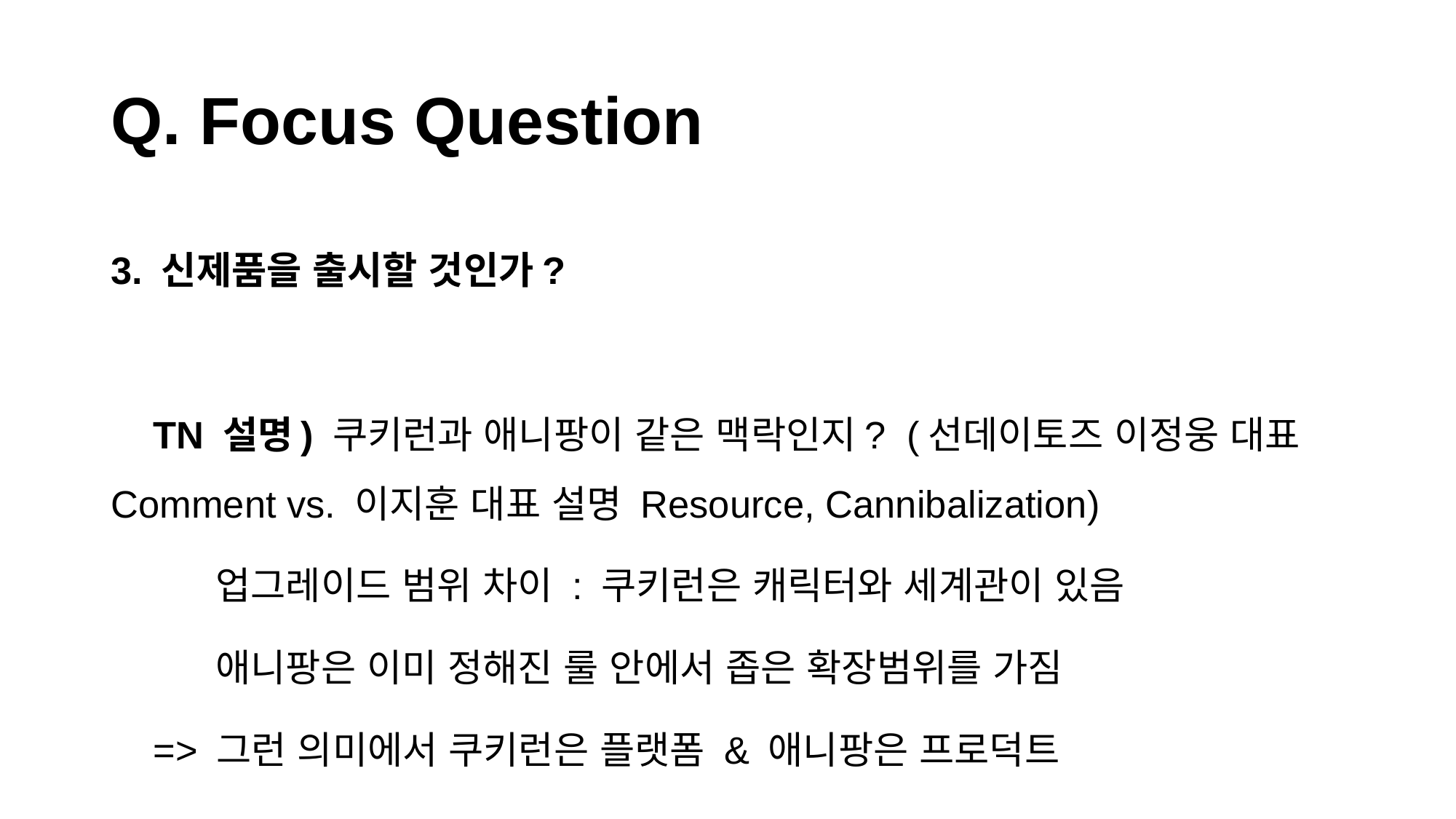

# Q. Focus Question
3. 신제품을 출시할 것인가?

    TN 설명) 쿠키런과 애니팡이 같은 맥락인지?  (선데이토즈 이정웅 대표 Comment vs. 이지훈 대표 설명 Resource, Cannibalization)
         업그레이드 범위 차이 : 쿠키런은 캐릭터와 세계관이 있음
         애니팡은 이미 정해진 룰 안에서 좁은 확장범위를 가짐
    => 그런 의미에서 쿠키런은 플랫폼 & 애니팡은 프로덕트